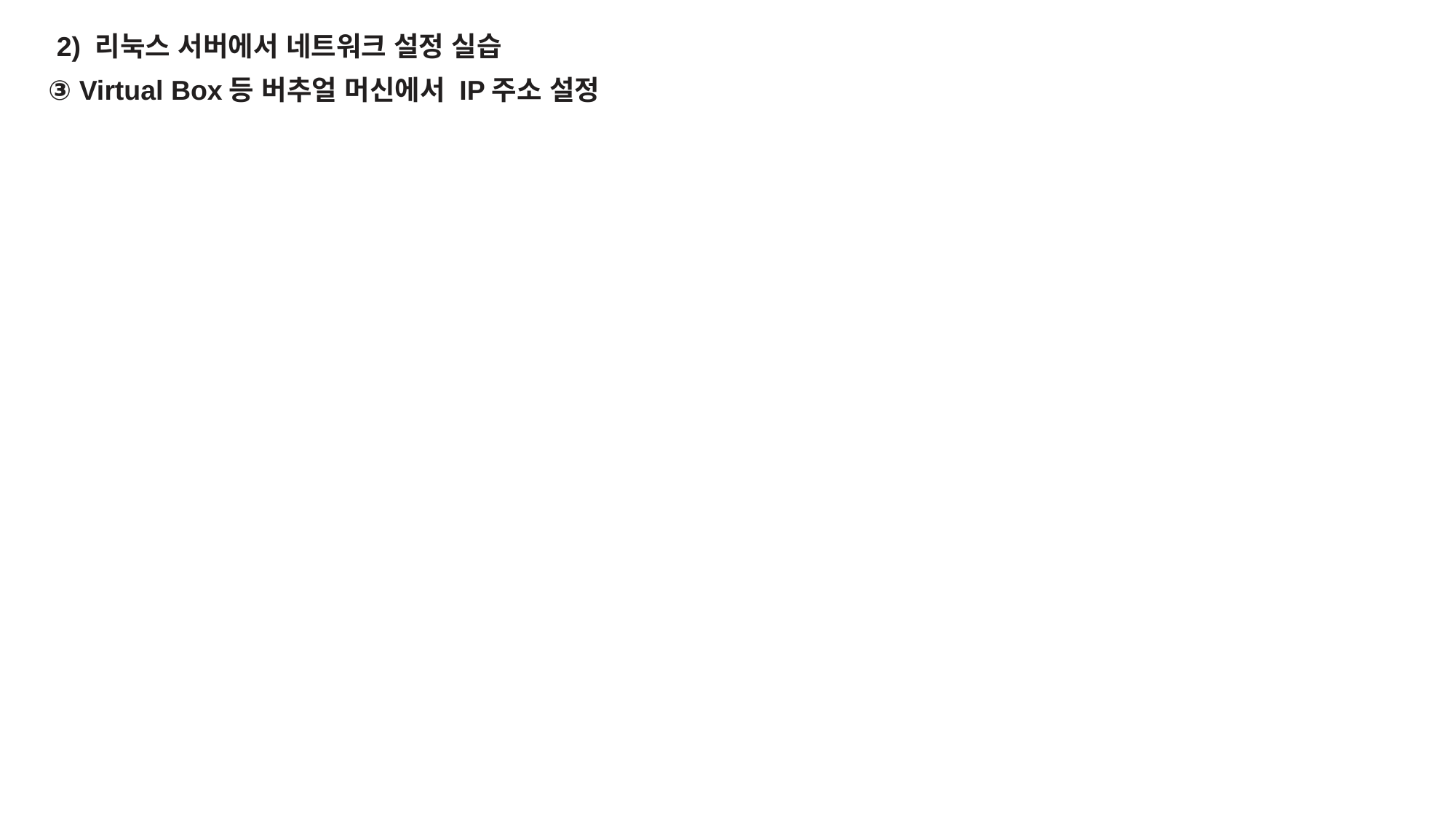

2) 리눅스 서버에서 네트워크 설정 실습
③ Virtual Box등 버추얼 머신에서 IP주소 설정